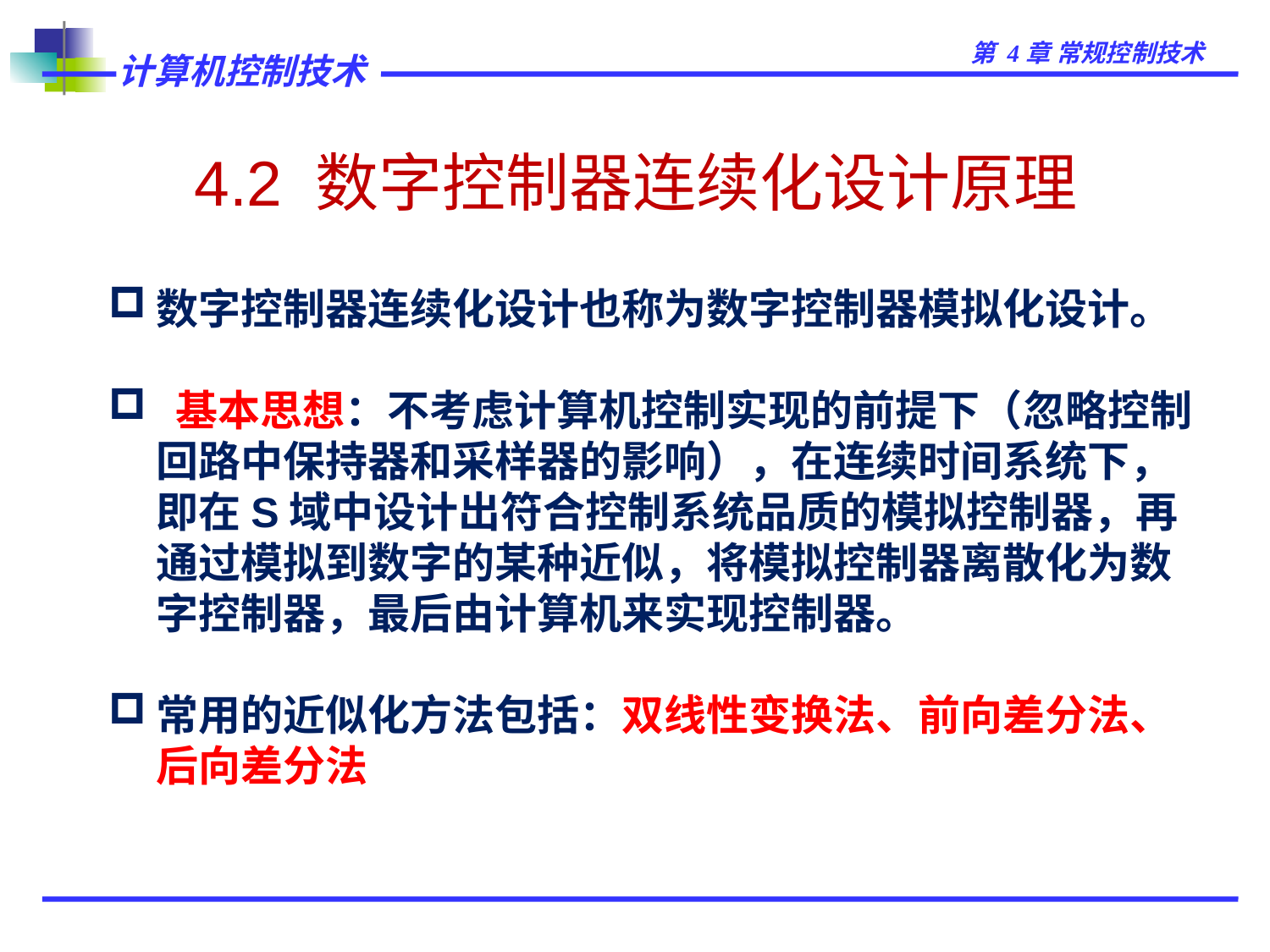

# 4.2 数字控制器连续化设计原理
数字控制器连续化设计也称为数字控制器模拟化设计。

 基本思想：不考虑计算机控制实现的前提下（忽略控制回路中保持器和采样器的影响），在连续时间系统下，即在S域中设计出符合控制系统品质的模拟控制器，再通过模拟到数字的某种近似，将模拟控制器离散化为数字控制器，最后由计算机来实现控制器。

常用的近似化方法包括：双线性变换法、前向差分法、后向差分法